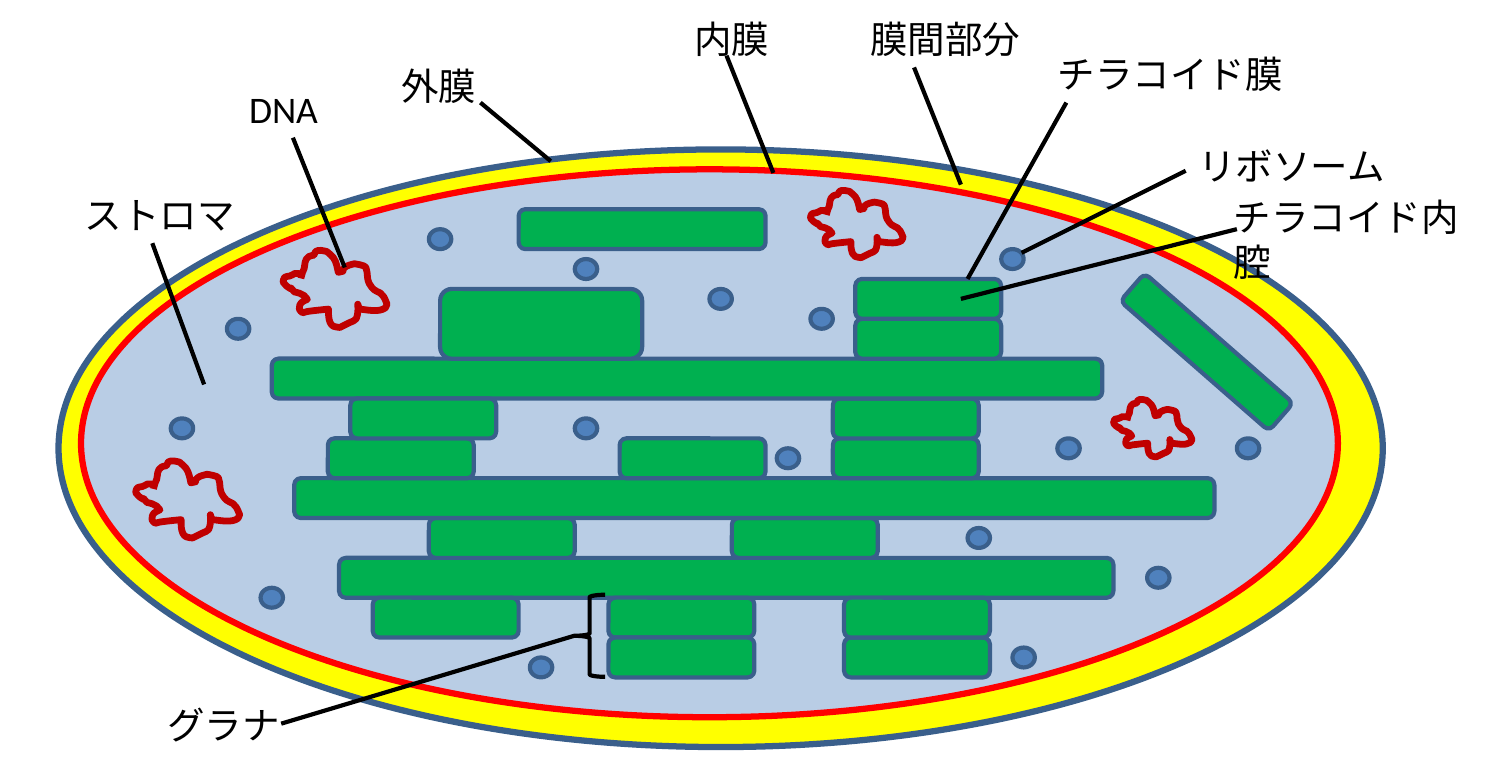

内膜
膜間部分
チラコイド膜
外膜
DNA
リボソーム

ストロマ
チラコイド内腔

グラナ